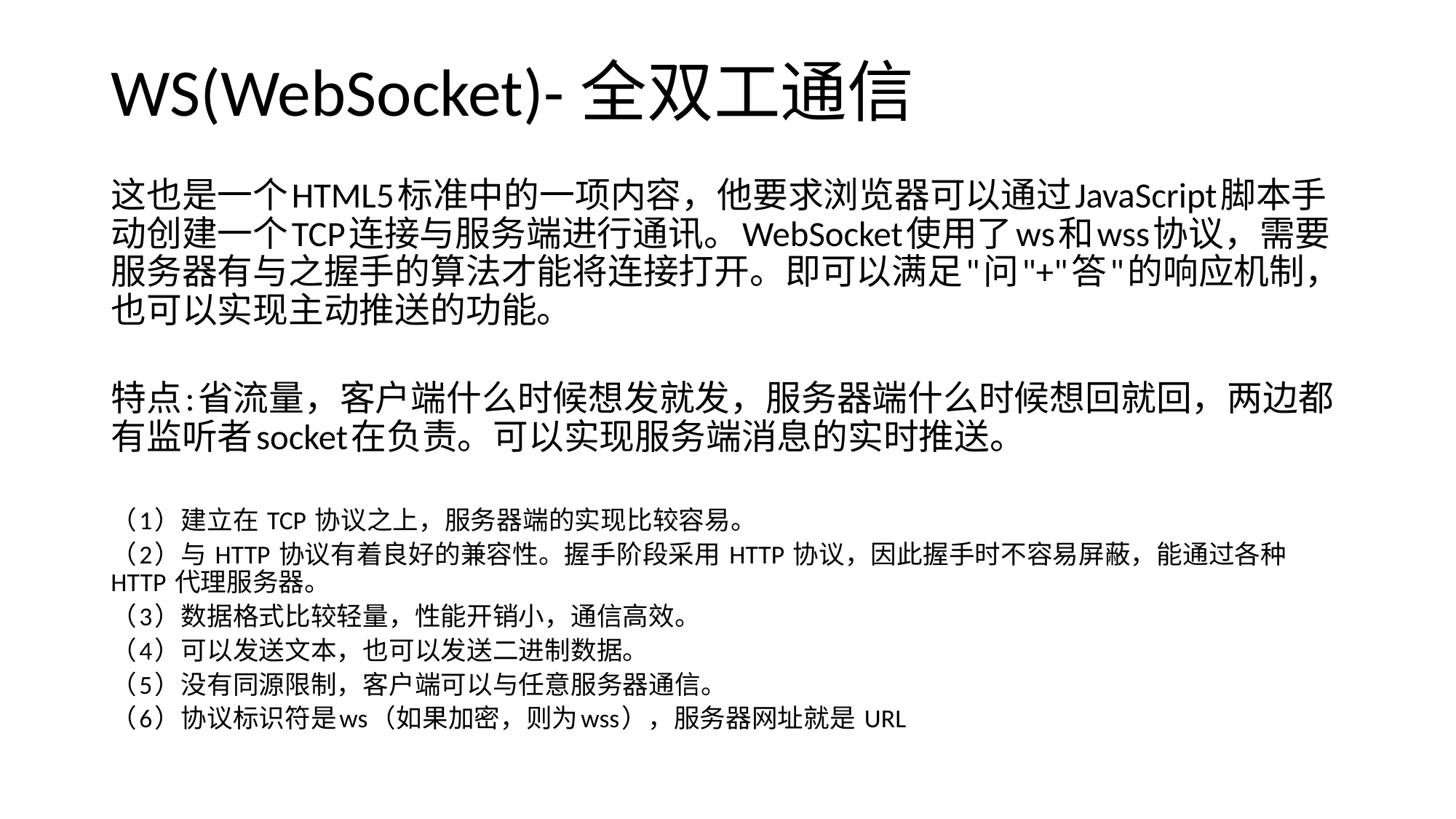

# WS(WebSocket)-全双工通信

这也是一个HTML5标准中的一项内容，他要求浏览器可以通过JavaScript脚本手动创建一个TCP连接与服务端进行通讯。WebSocket使用了ws和wss协议，需要服务器有与之握手的算法才能将连接打开。即可以满足"问"+"答"的响应机制，也可以实现主动推送的功能。

特点:省流量，客户端什么时候想发就发，服务器端什么时候想回就回，两边都有监听者socket在负责。可以实现服务端消息的实时推送。

（1）建立在 TCP 协议之上，服务器端的实现比较容易。
（2）与 HTTP 协议有着良好的兼容性。握手阶段采用 HTTP 协议，因此握手时不容易屏蔽，能通过各种 HTTP 代理服务器。
（3）数据格式比较轻量，性能开销小，通信高效。
（4）可以发送文本，也可以发送二进制数据。
（5）没有同源限制，客户端可以与任意服务器通信。
（6）协议标识符是ws（如果加密，则为wss），服务器网址就是 URL